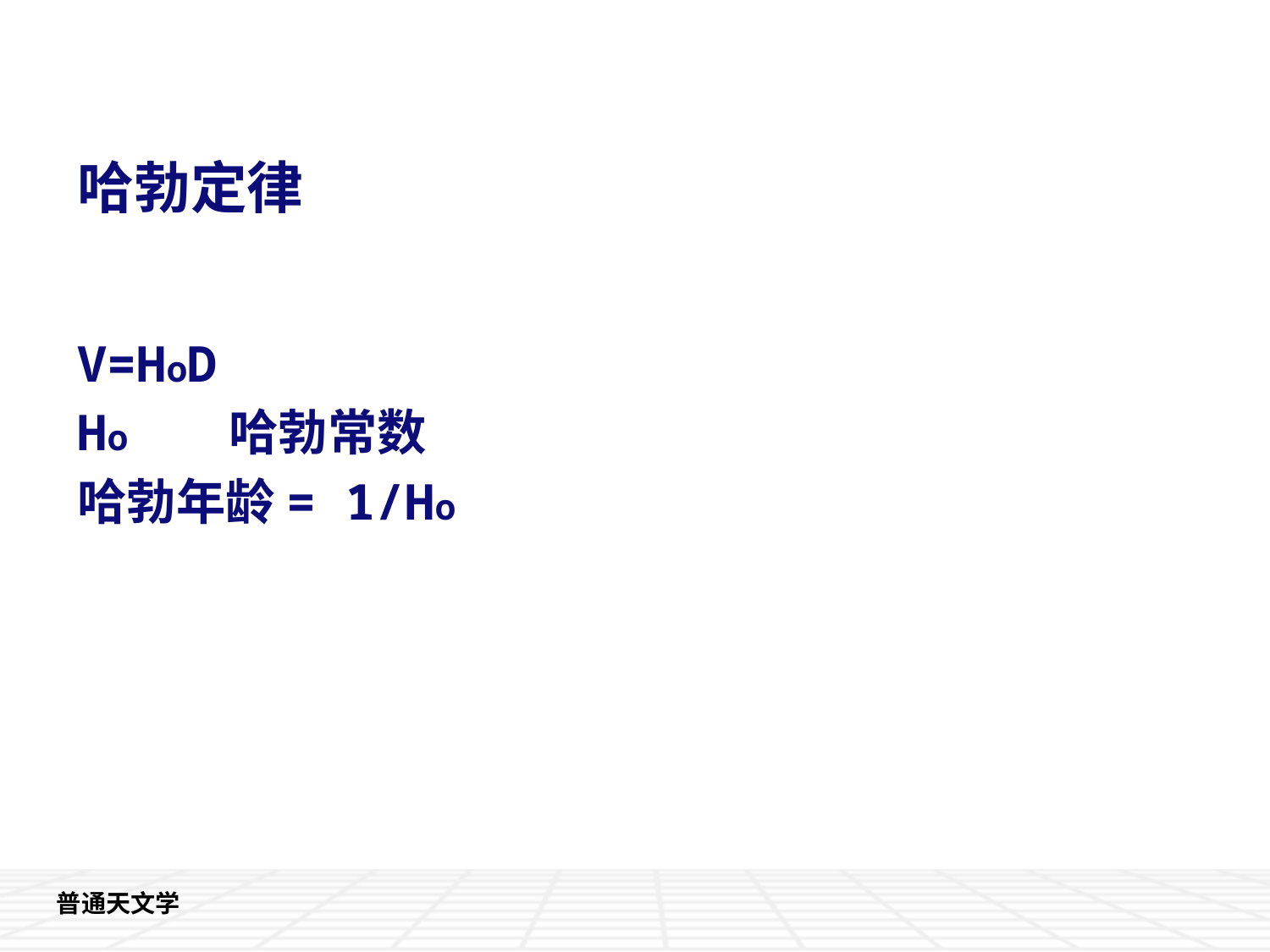

哈勃定律
V=HoD
Ho   哈勃常数
哈勃年龄= 1/Ho
   普通天文学